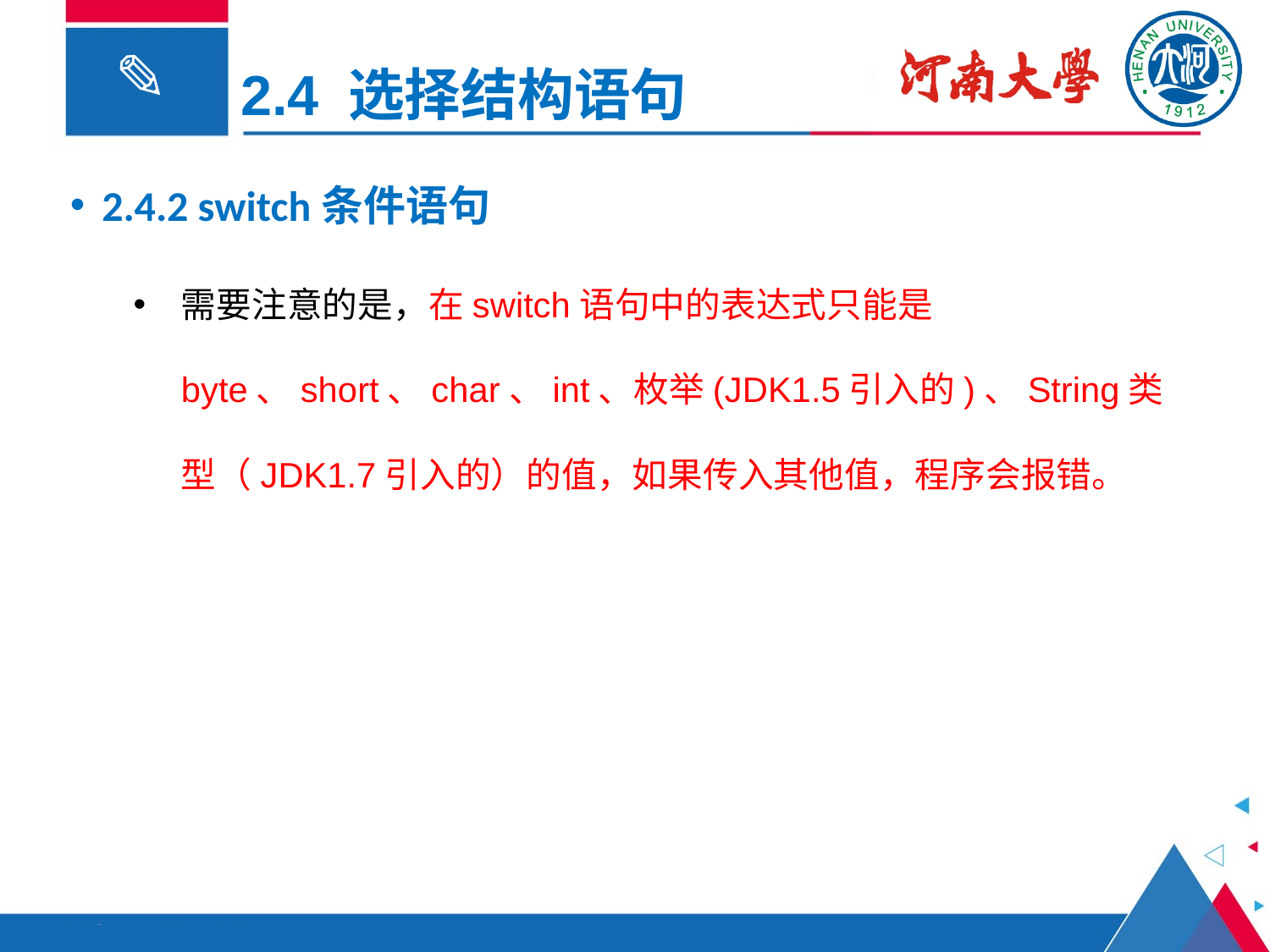

2.4 选择结构语句
2.4.2 switch条件语句
需要注意的是，在switch语句中的表达式只能是byte、short、char、int、枚举(JDK1.5引入的)、String类型（JDK1.7引入的）的值，如果传入其他值，程序会报错。